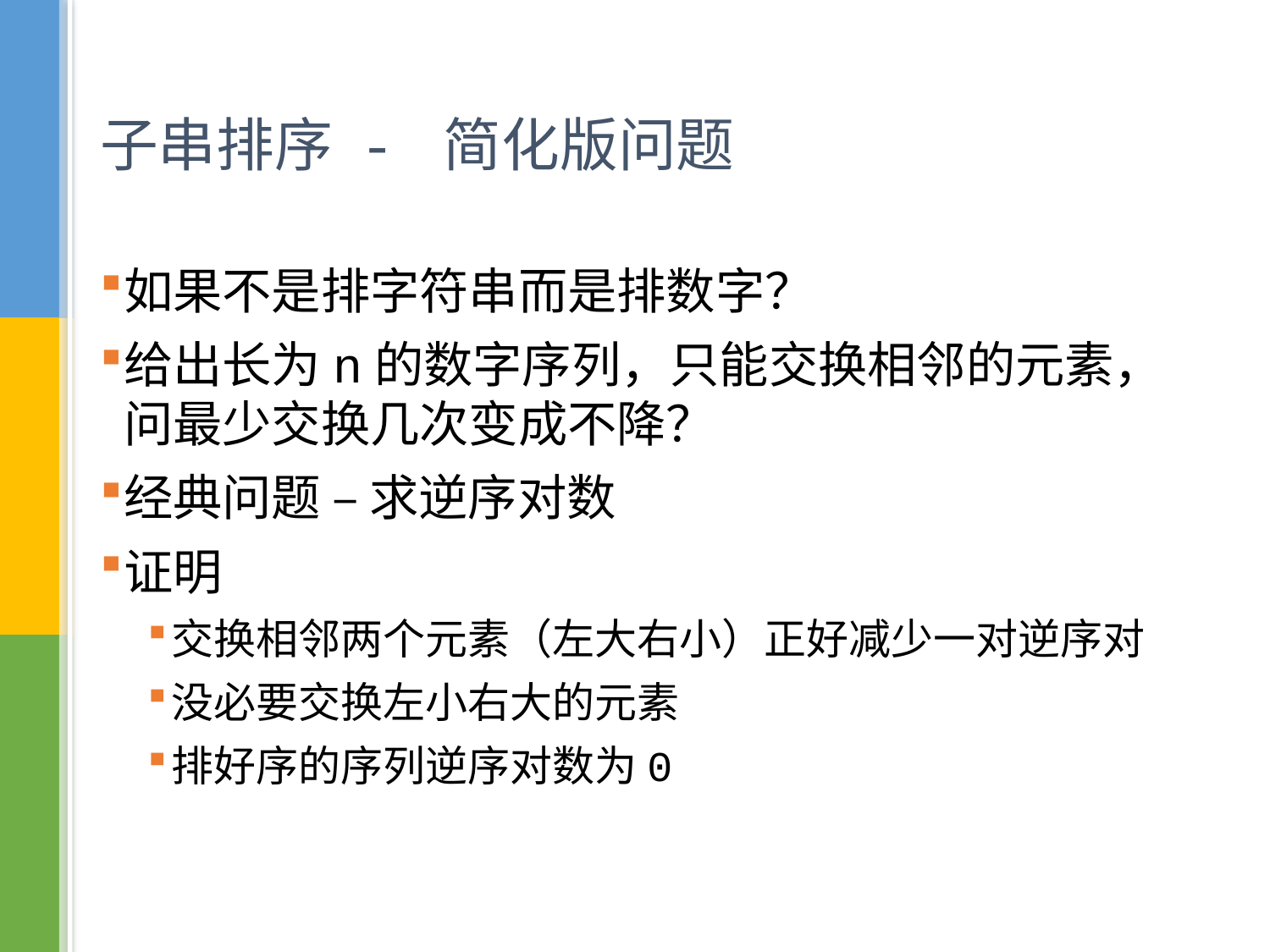

# 子串排序 - 简化版问题
如果不是排字符串而是排数字？
给出长为n的数字序列，只能交换相邻的元素，问最少交换几次变成不降？
经典问题 – 求逆序对数
证明
交换相邻两个元素（左大右小）正好减少一对逆序对
没必要交换左小右大的元素
排好序的序列逆序对数为0